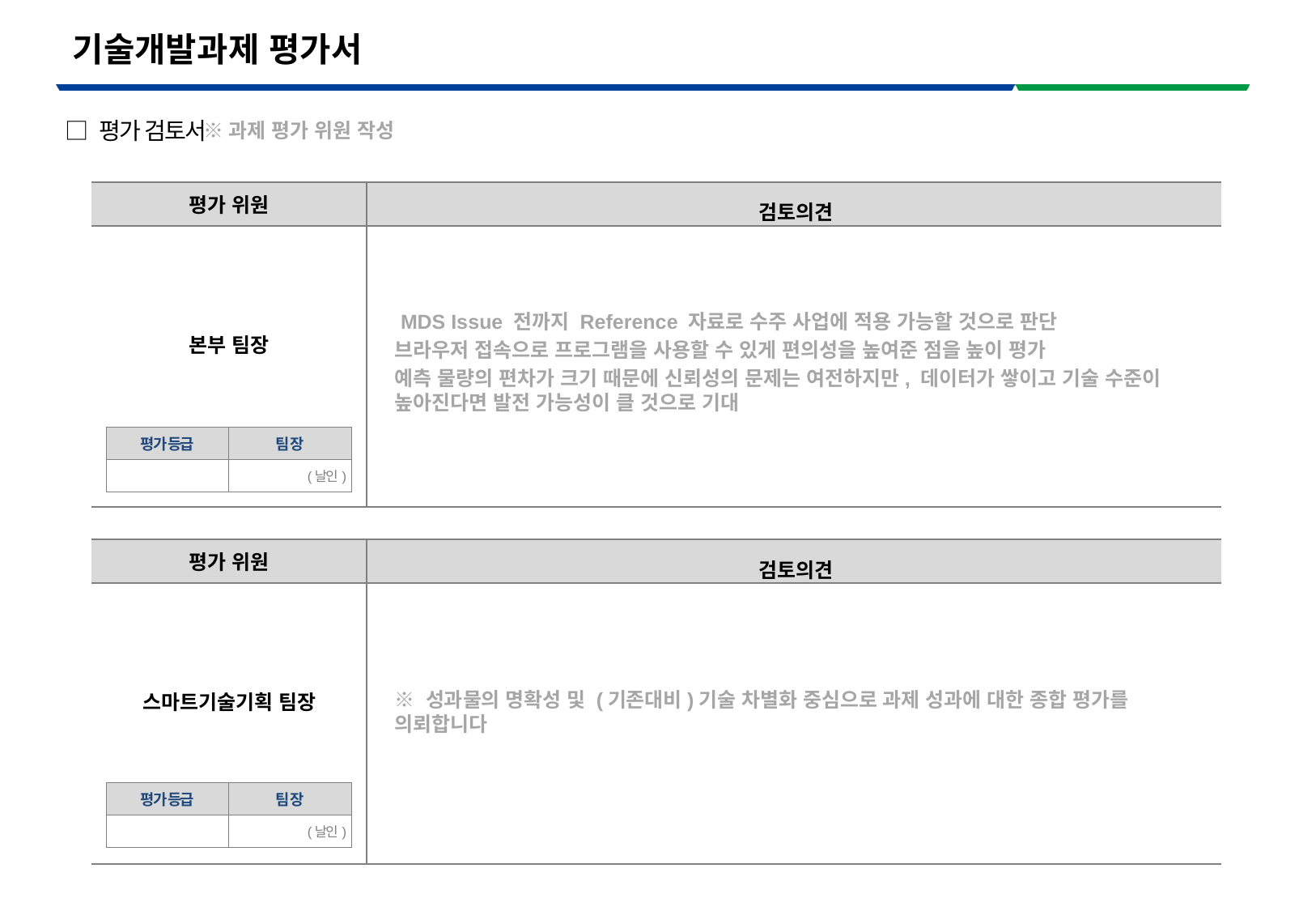

기술개발과제 평가서
□ 평가 검토서
※과제 평가 위원 작성
| 평가 위원 | 검토의견 |
| --- | --- |
| 본부 팀장 |  |
 MDS Issue 전까지 Reference 자료로 수주 사업에 적용 가능할 것으로 판단
브라우저 접속으로 프로그램을 사용할 수 있게 편의성을 높여준 점을 높이 평가
예측 물량의 편차가 크기 때문에 신뢰성의 문제는 여전하지만, 데이터가 쌓이고 기술 수준이 높아진다면 발전 가능성이 클 것으로 기대
| 평가 등급 | 팀 장 |
| --- | --- |
|  | (날인) |
| 평가 위원 | 검토의견 |
| --- | --- |
| 스마트기술기획 팀장 |  |
※ 성과물의 명확성 및 (기존대비)기술 차별화 중심으로 과제 성과에 대한 종합 평가를 의뢰합니다
| 평가 등급 | 팀 장 |
| --- | --- |
|  | (날인) |